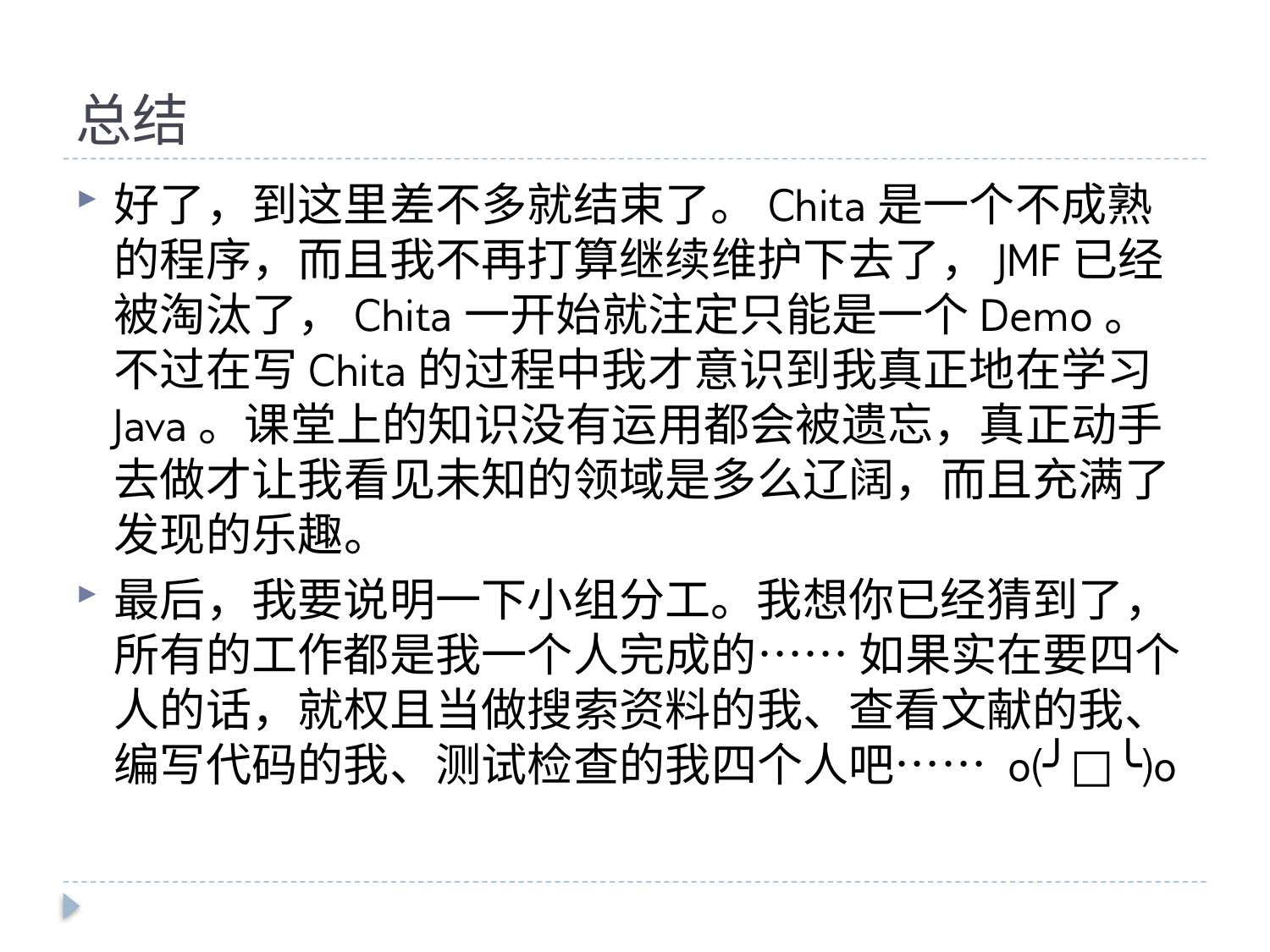

# 总结
好了，到这里差不多就结束了。Chita是一个不成熟的程序，而且我不再打算继续维护下去了，JMF已经被淘汰了，Chita一开始就注定只能是一个Demo。不过在写Chita的过程中我才意识到我真正地在学习Java。课堂上的知识没有运用都会被遗忘，真正动手去做才让我看见未知的领域是多么辽阔，而且充满了发现的乐趣。
最后，我要说明一下小组分工。我想你已经猜到了，所有的工作都是我一个人完成的…… 如果实在要四个人的话，就权且当做搜索资料的我、查看文献的我、编写代码的我、测试检查的我四个人吧…… o(╯□╰)o